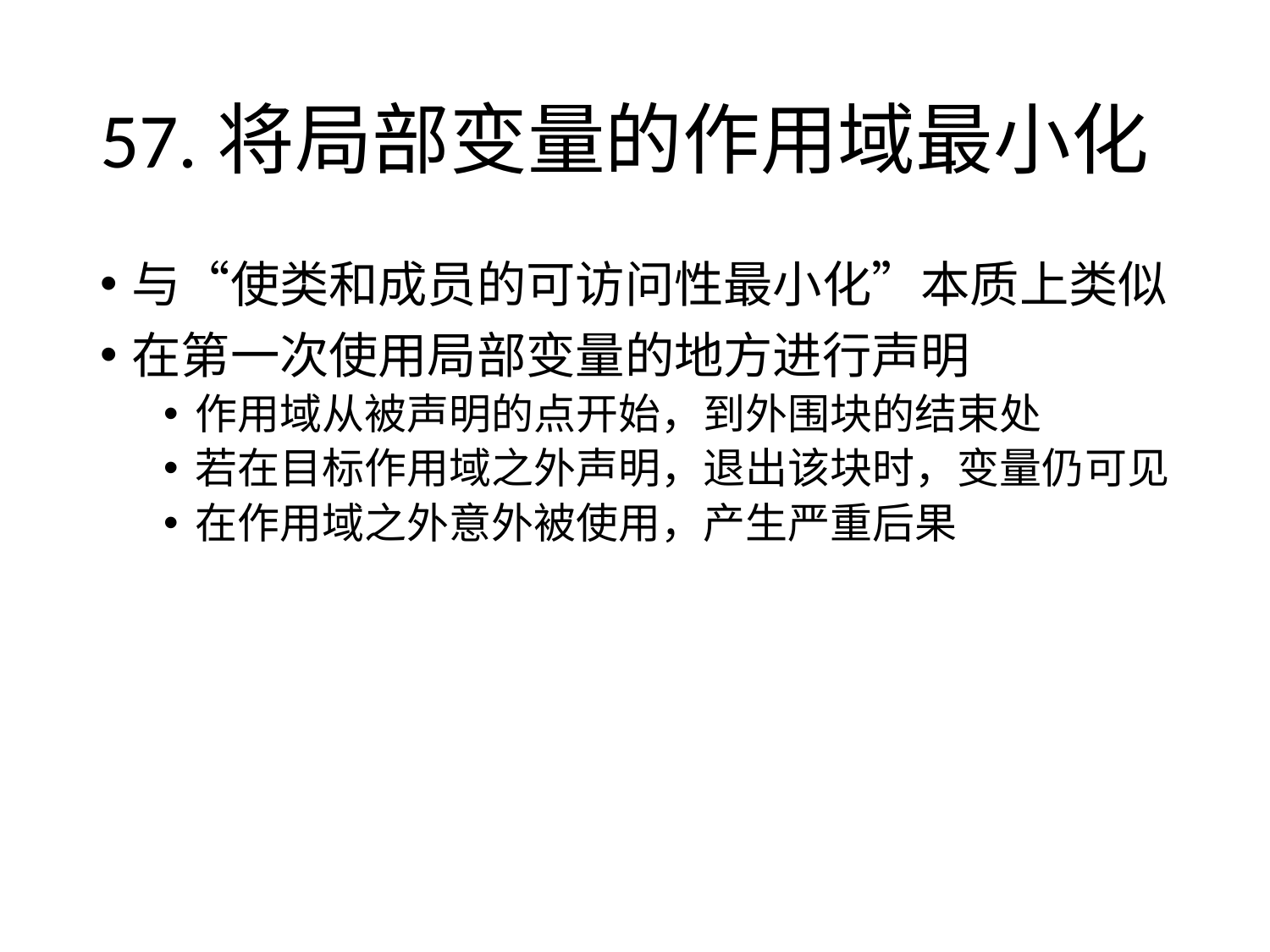

# 57.将局部变量的作用域最小化
与“使类和成员的可访问性最小化”本质上类似
在第一次使用局部变量的地方进行声明
作用域从被声明的点开始，到外围块的结束处
若在目标作用域之外声明，退出该块时，变量仍可见
在作用域之外意外被使用，产生严重后果